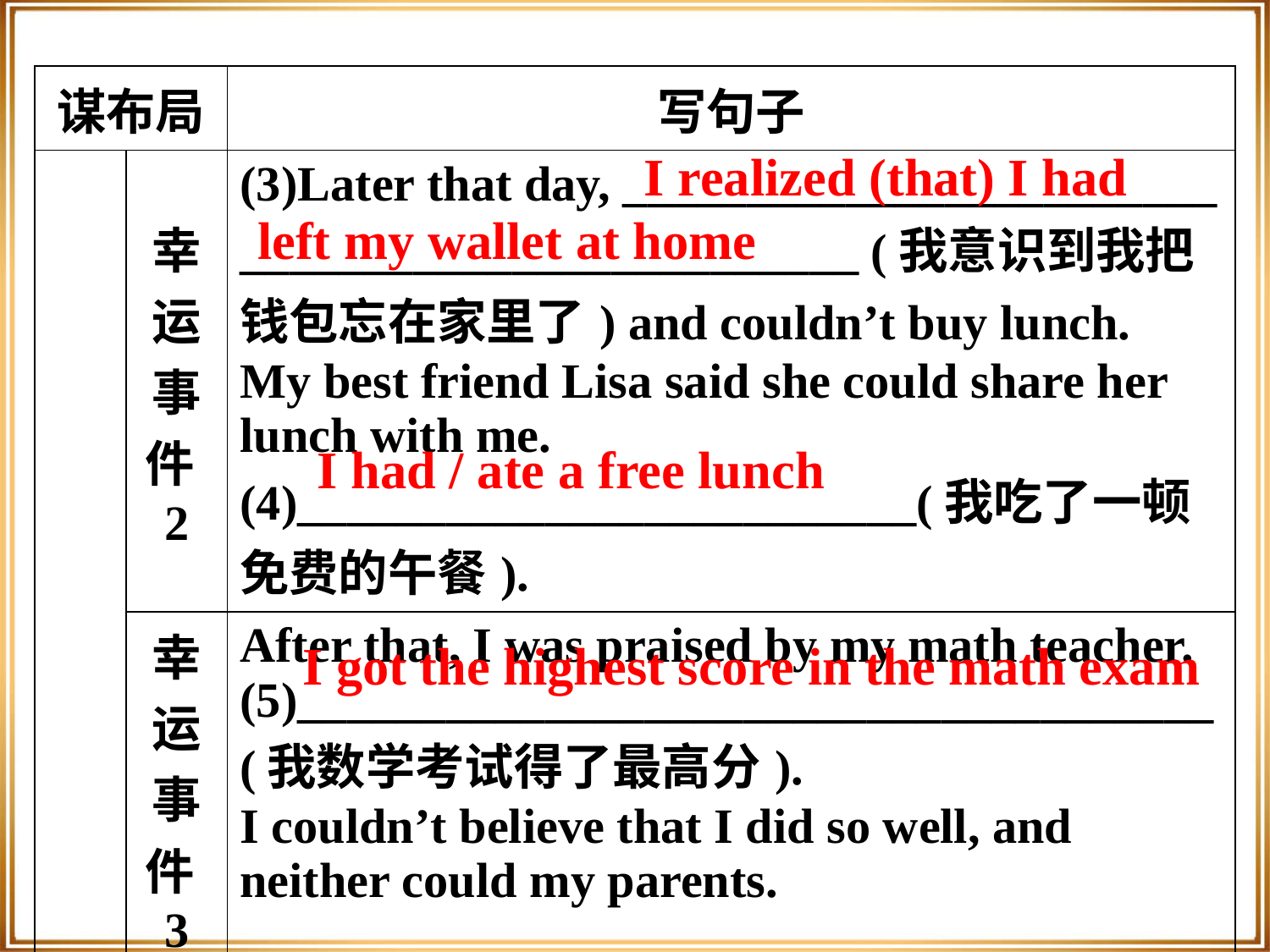

| 谋布局 |  | 写句子 |
| --- | --- | --- |
|  | 幸运 事件2 | (3)Later that day, \_\_\_\_\_\_\_\_\_\_\_\_\_\_\_\_\_\_\_\_\_\_\_\_ \_\_\_\_\_\_\_\_\_\_\_\_\_\_\_\_\_\_\_\_\_\_\_\_\_ (我意识到我把钱包忘在家里了) and couldn’t buy lunch. My best friend Lisa said she could share her lunch with me. (4)\_\_\_\_\_\_\_\_\_\_\_\_\_\_\_\_\_\_\_\_\_\_\_\_\_(我吃了一顿免费的午餐). |
|  | 幸运 事件3 | After that, I was praised by my math teacher. (5)\_\_\_\_\_\_\_\_\_\_\_\_\_\_\_\_\_\_\_\_\_\_\_\_\_\_\_\_\_\_\_\_\_\_\_\_\_ (我数学考试得了最高分). I couldn’t believe that I did so well, and neither could my parents. |
                             I realized (that) I had left my wallet at home
I had / ate a free lunch
I got the highest score in the math exam